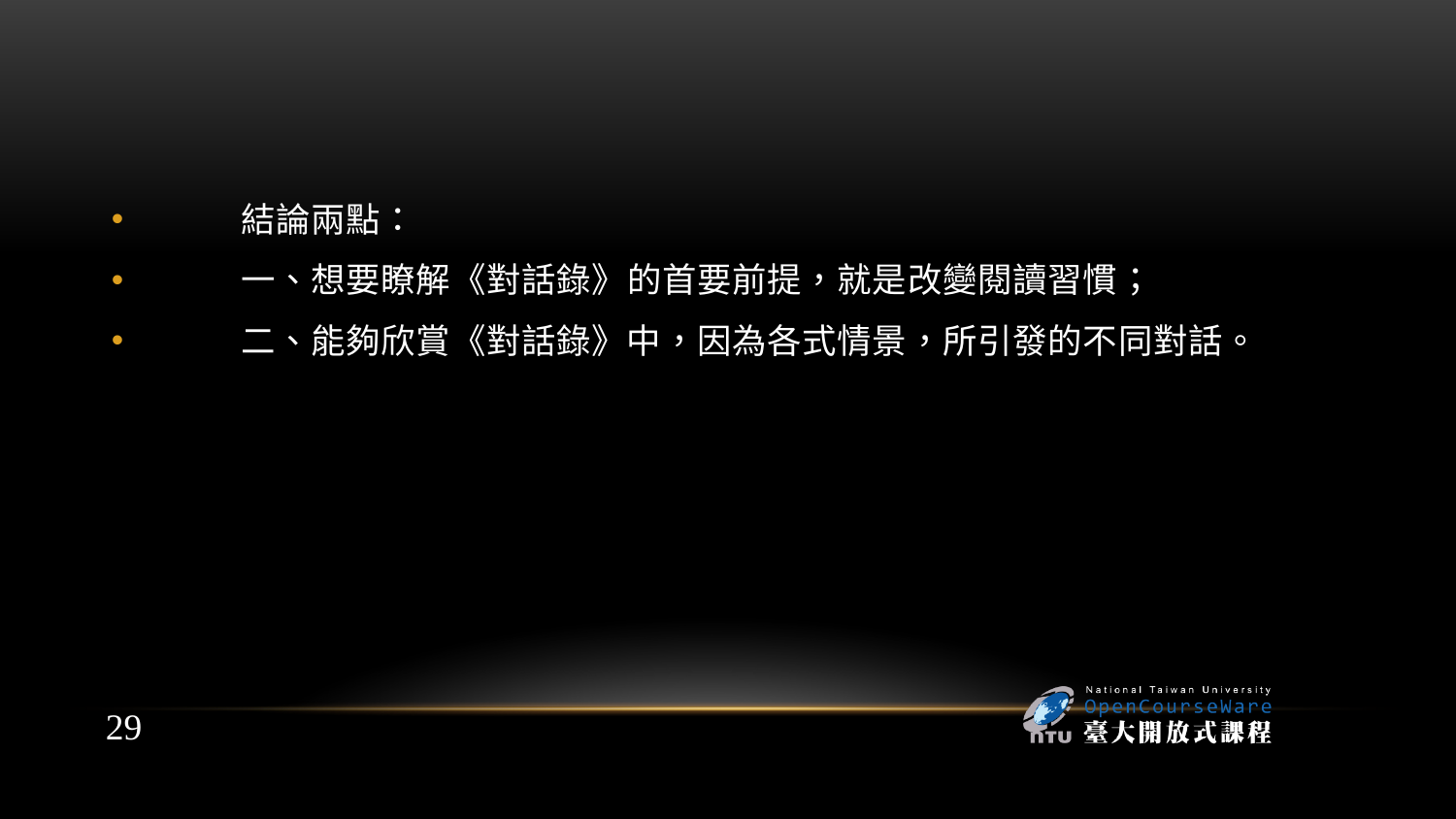

結論兩點：
一、想要瞭解《對話錄》的首要前提，就是改變閱讀習慣；
二、能夠欣賞《對話錄》中，因為各式情景，所引發的不同對話。
29